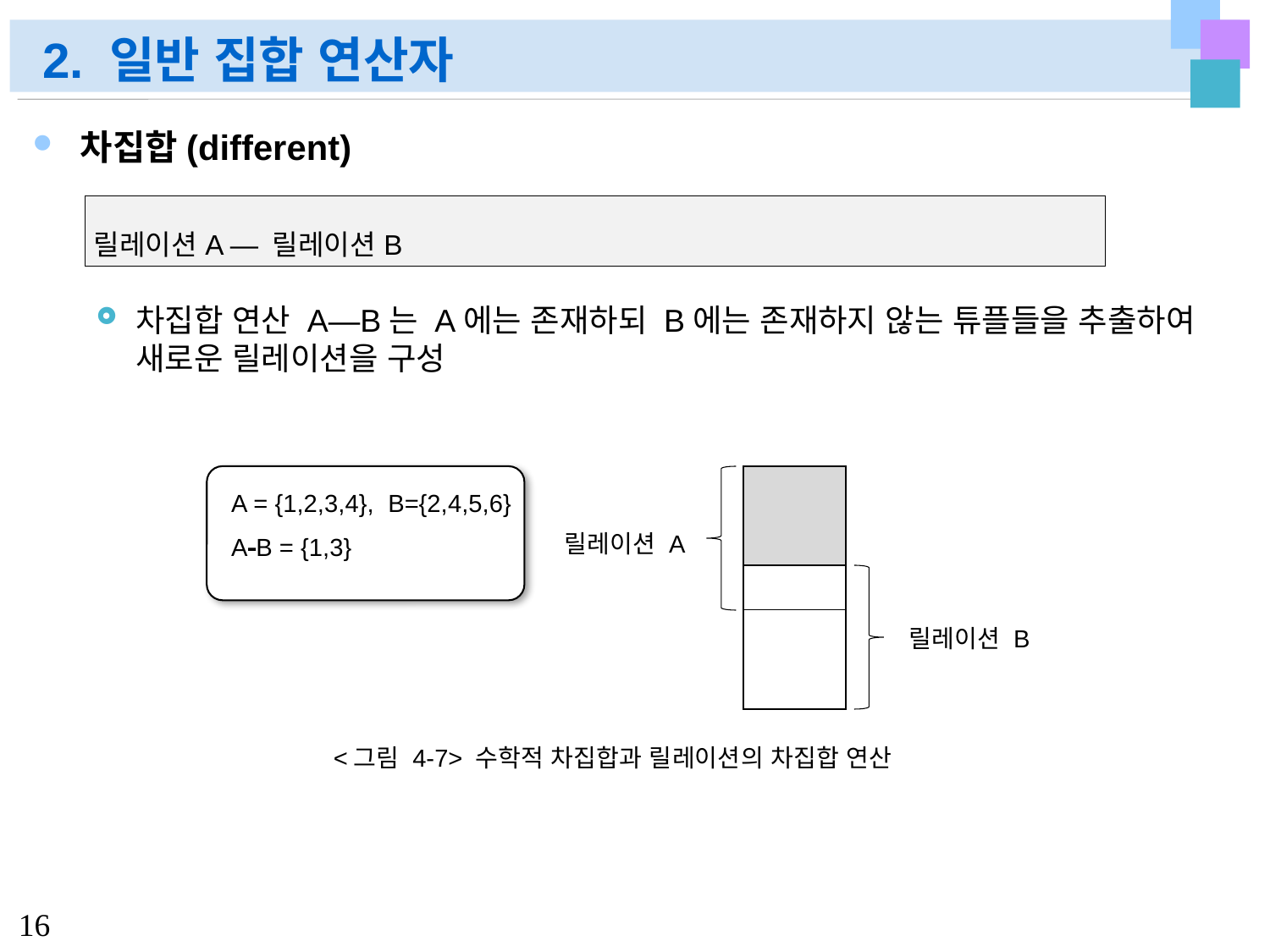

# 2. 일반 집합 연산자
차집합(different)

차집합 연산 A―B는 A에는 존재하되 B에는 존재하지 않는 튜플들을 추출하여 새로운 릴레이션을 구성

| 릴레이션A ― 릴레이션B |
| --- |

A = {1,2,3,4},  B={2,4,5,6}
A−B = {1,3}

릴레이션 A

릴레이션 B
<그림 4-7> 수학적 차집합과 릴레이션의 차집합 연산